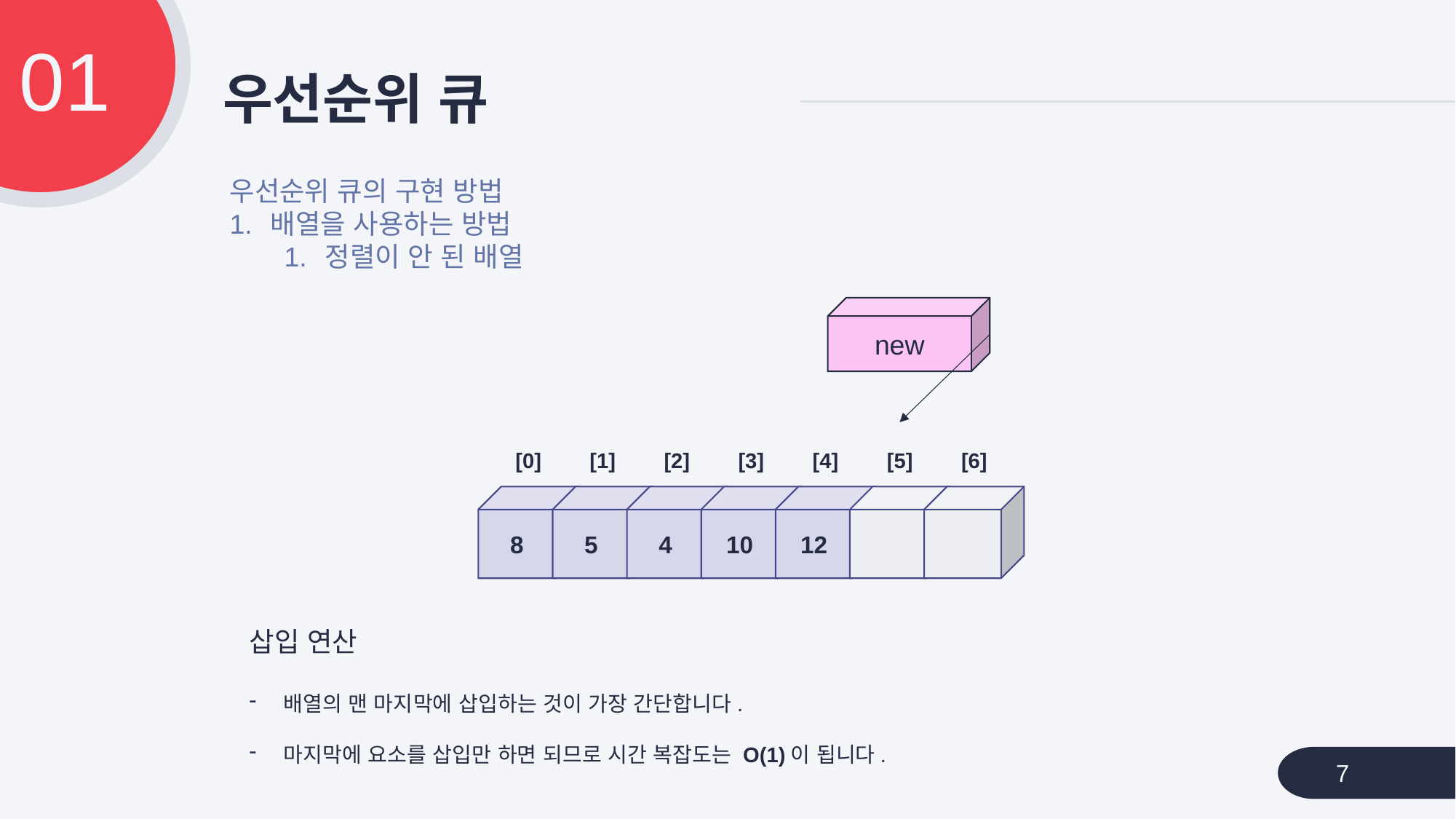

01
# 우선순위 큐
우선순위 큐의 구현 방법
배열을 사용하는 방법
정렬이 안 된 배열
new
[6]
[5]
[3]
[4]
[2]
[1]
[0]
10
12
8
5
4

삽입 연산

배열의 맨 마지막에 삽입하는 것이 가장 간단합니다.

마지막에 요소를 삽입만 하면 되므로 시간 복잡도는 O(1)이 됩니다.
7